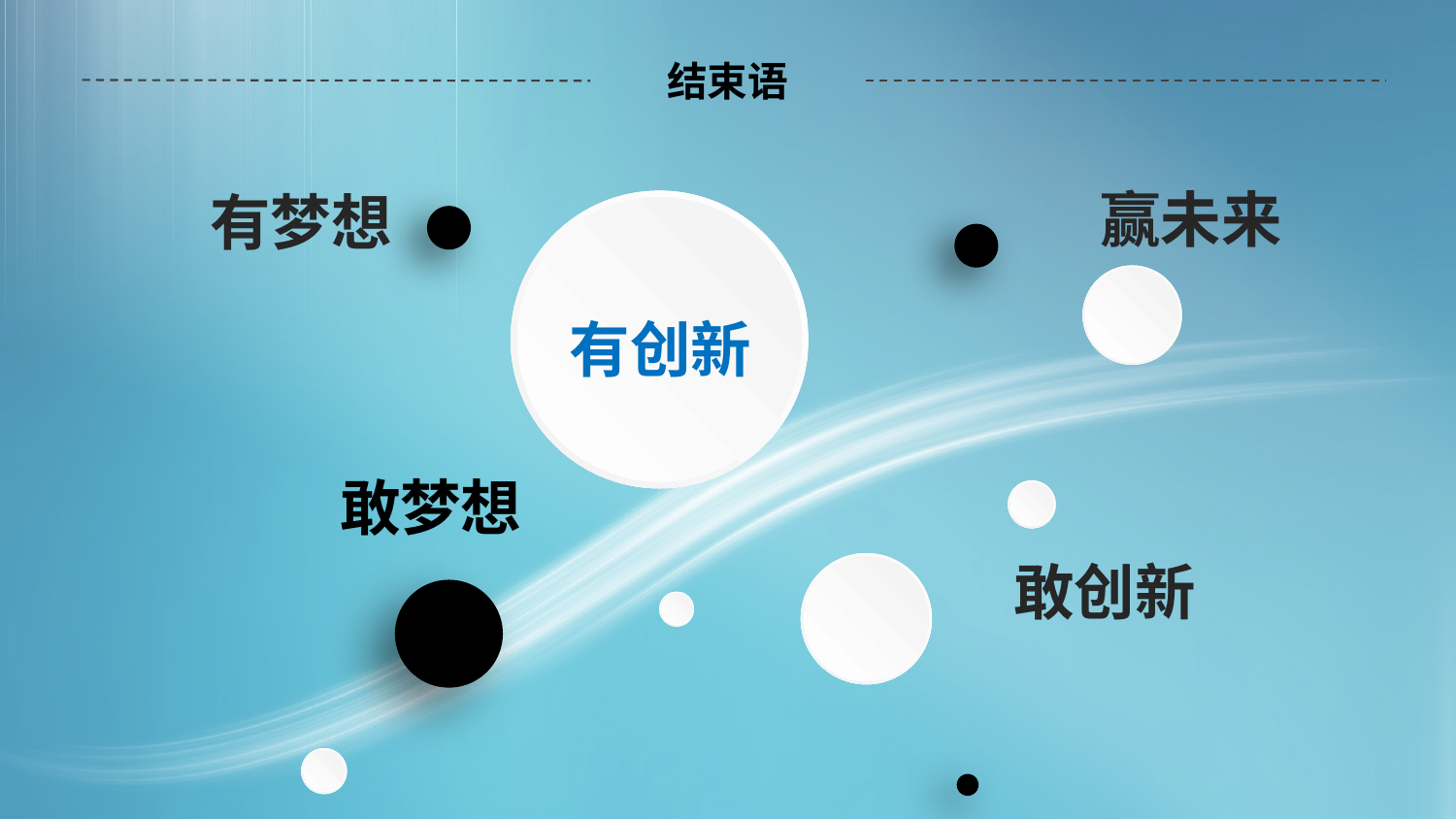

# 结束语
赢未来
有梦想

有创新
敢梦想

敢创新